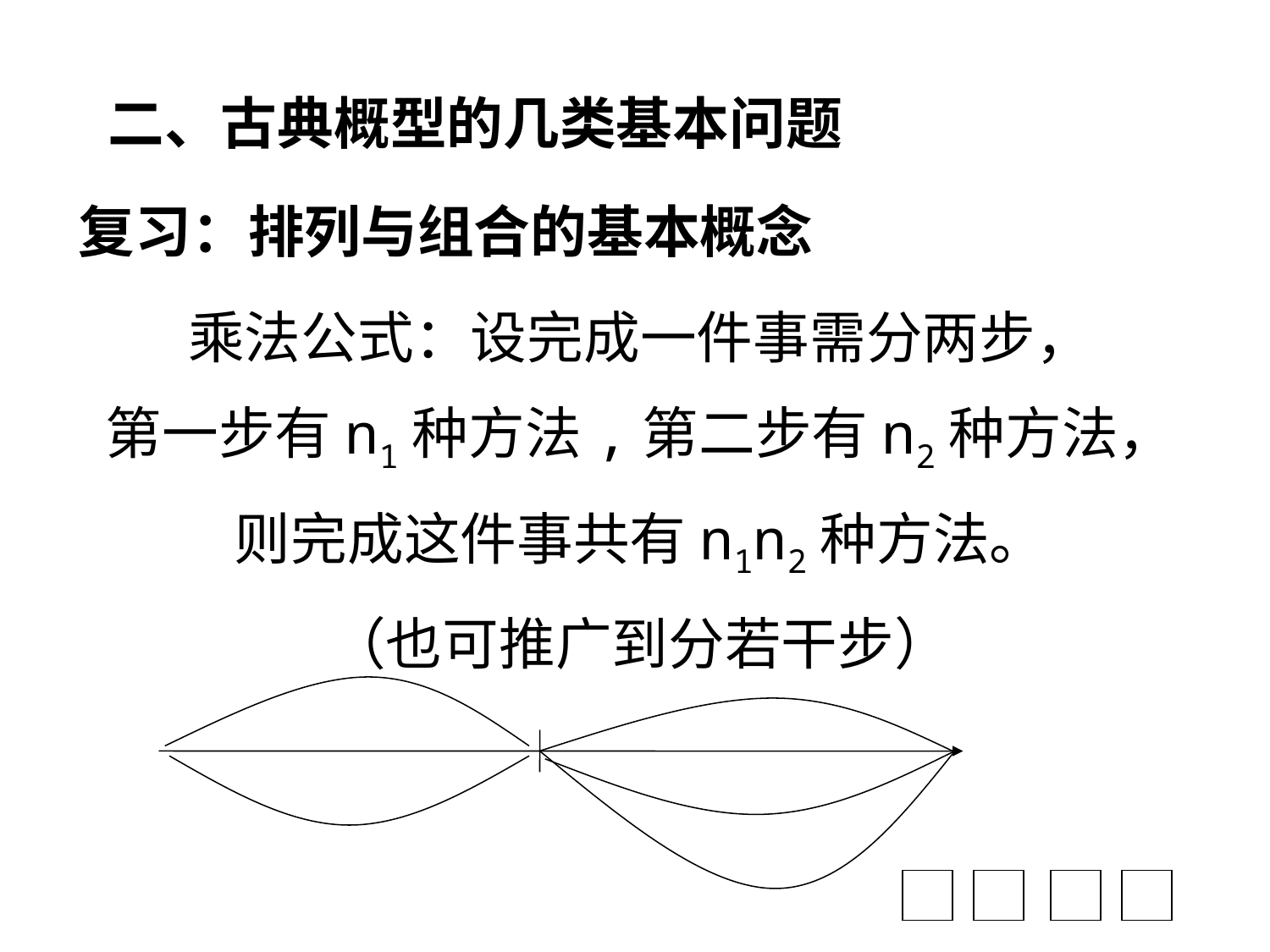

二、古典概型的几类基本问题
复习：排列与组合的基本概念
乘法公式：设完成一件事需分两步，
第一步有n1种方法,第二步有n2种方法，
则完成这件事共有n1n2种方法。
（也可推广到分若干步）